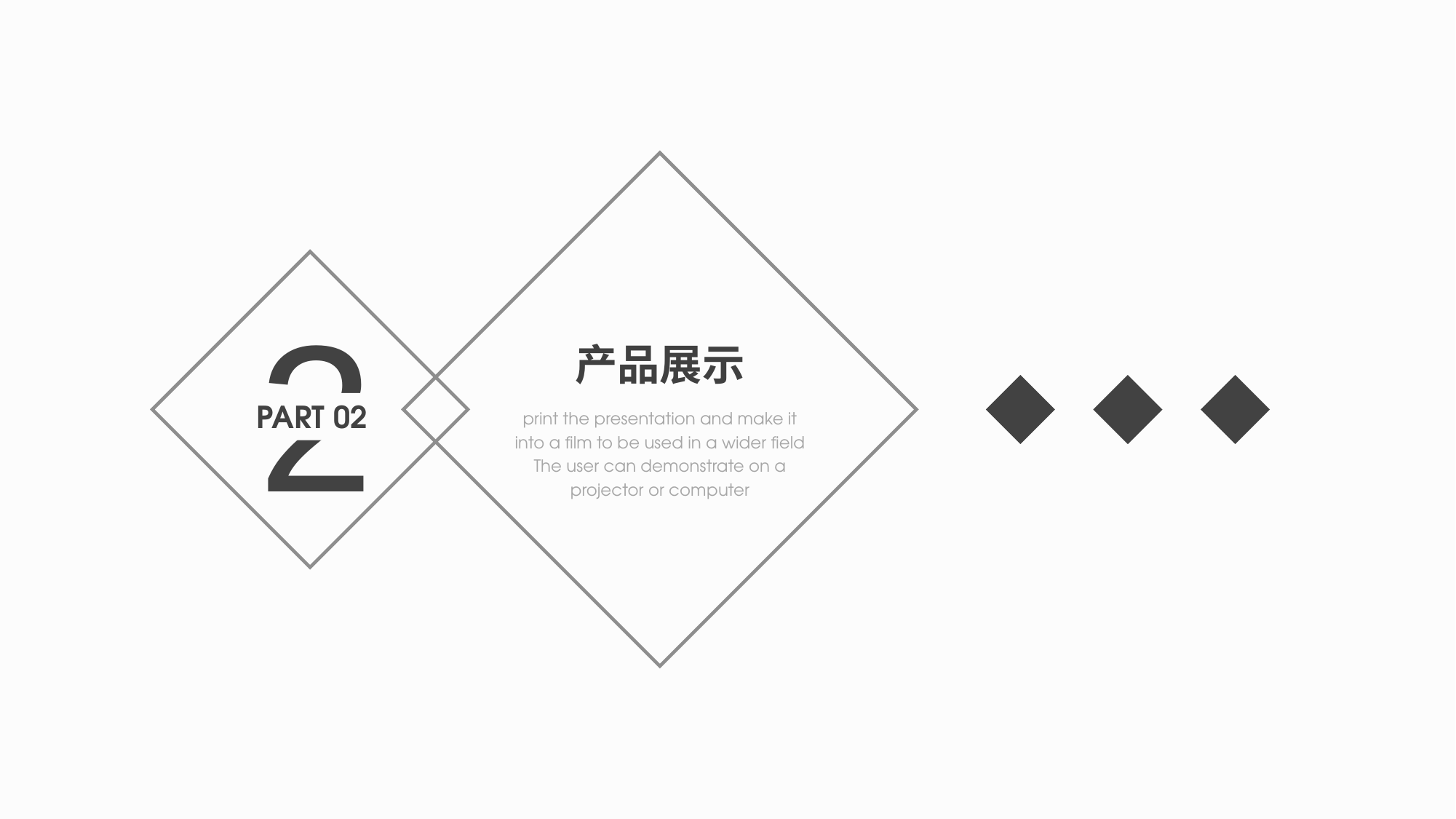

2
产品展示

PART 02
print the presentation and make it into a film to be used in a wider field The user can demonstrate on a projector or computer